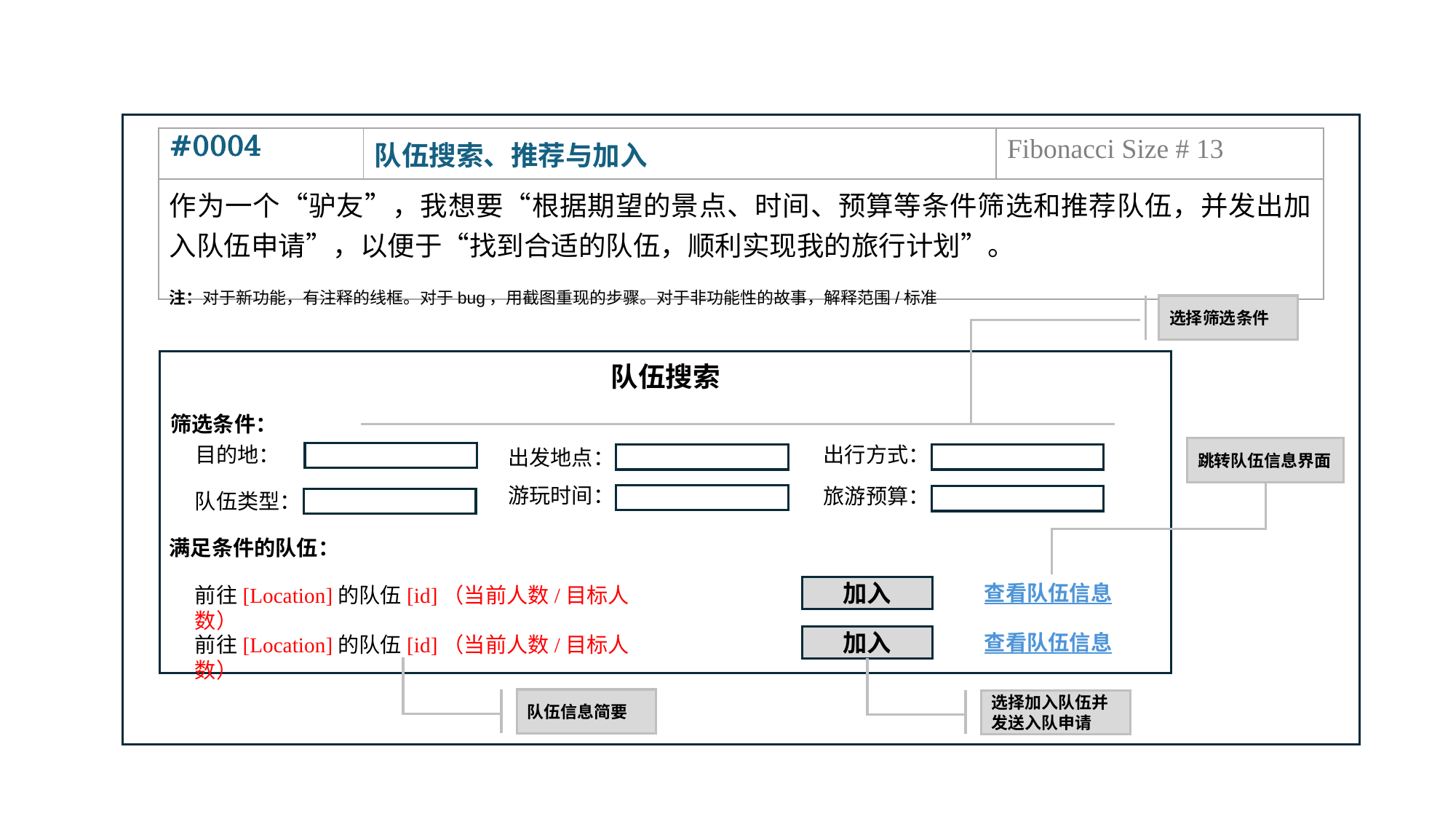

| #0004 | 队伍搜索、推荐与加入 | Fibonacci Size # 13 |
| --- | --- | --- |
| 作为一个“驴友”，我想要“根据期望的景点、时间、预算等条件筛选和推荐队伍，并发出加入队伍申请”，以便于“找到合适的队伍，顺利实现我的旅行计划”。 |  |  |
注：对于新功能，有注释的线框。对于bug，用截图重现的步骤。对于非功能性的故事，解释范围/标准
选择筛选条件

队伍搜索
筛选条件：
目的地：
出行方式：
跳转队伍信息界面
出发地点：

游玩时间：
旅游预算：
队伍类型：

满足条件的队伍：
查看队伍信息
前往[Location]的队伍[id]（当前人数/目标人数）
加入
查看队伍信息
前往[Location]的队伍[id]（当前人数/目标人数）
加入
队伍信息简要
选择加入队伍并发送入队申请